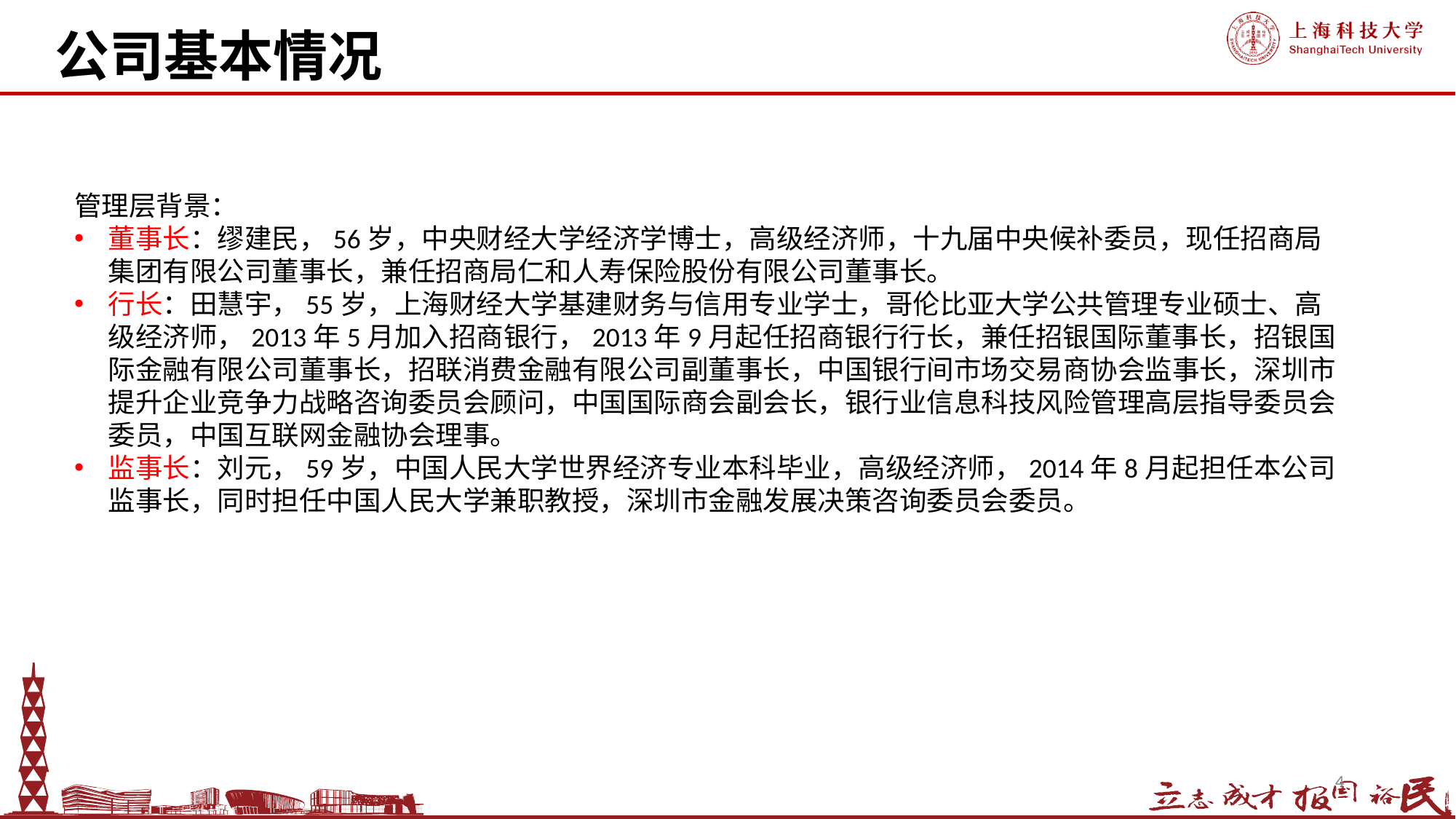

公司基本情况
管理层背景：
董事长：缪建民，56岁，中央财经大学经济学博士，高级经济师，十九届中央候补委员，现任招商局集团有限公司董事长，兼任招商局仁和人寿保险股份有限公司董事长。
行长：田慧宇，55岁，上海财经大学基建财务与信用专业学士，哥伦比亚大学公共管理专业硕士、高级经济师，2013年5月加入招商银行，2013年9月起任招商银行行长，兼任招银国际董事长，招银国际金融有限公司董事长，招联消费金融有限公司副董事长，中国银行间市场交易商协会监事长，深圳市提升企业竞争力战略咨询委员会顾问，中国国际商会副会长，银行业信息科技风险管理高层指导委员会委员，中国互联网金融协会理事。
监事长：刘元，59岁，中国人民大学世界经济专业本科毕业，高级经济师，2014年8月起担任本公司监事长，同时担任中国人民大学兼职教授，深圳市金融发展决策咨询委员会委员。

4